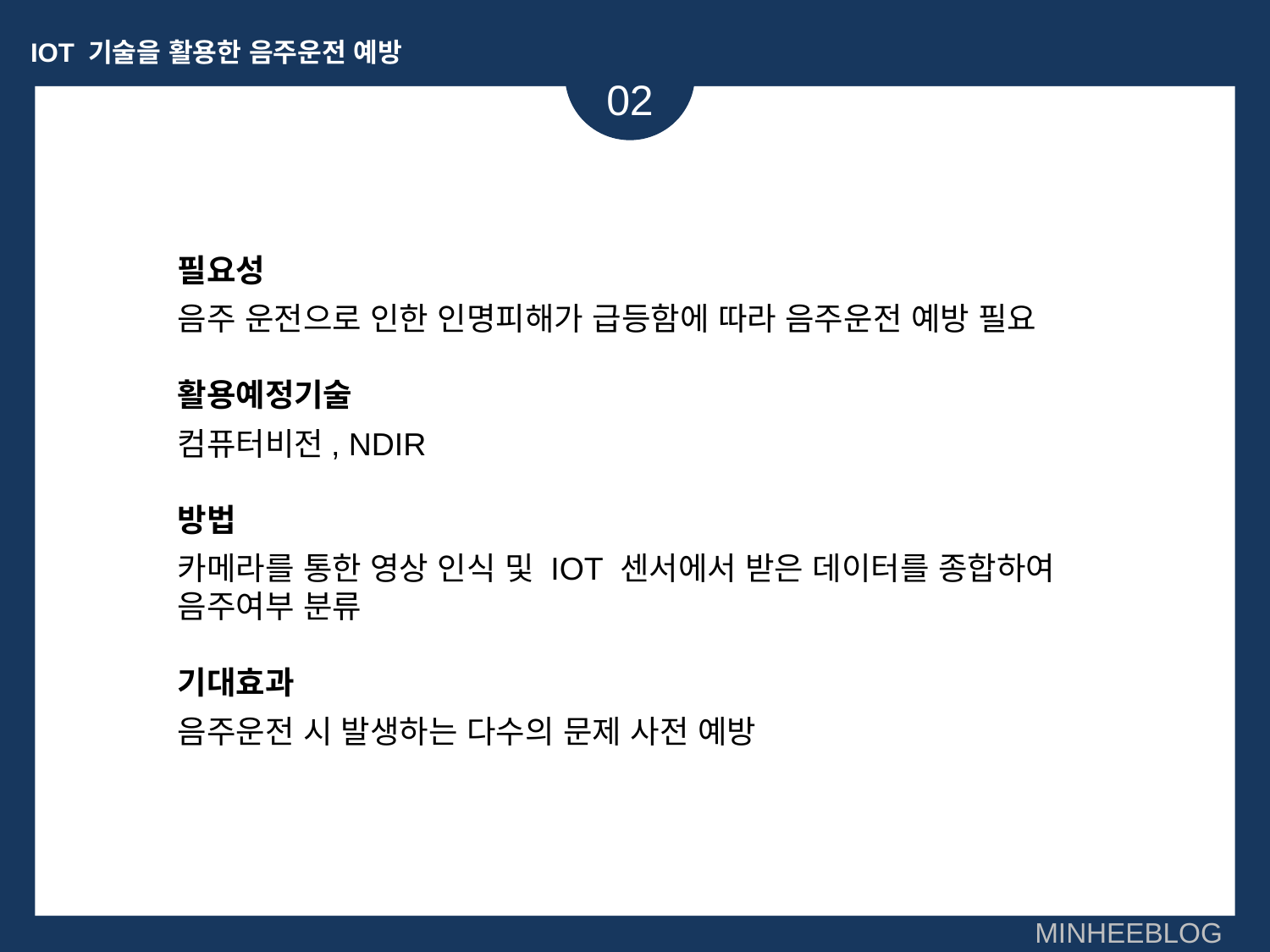

IOT 기술을 활용한 음주운전 예방

02

필요성

음주 운전으로 인한 인명피해가 급등함에 따라 음주운전 예방 필요

활용예정기술

컴퓨터비전, NDIR

방법

카메라를 통한 영상 인식 및 IOT 센서에서 받은 데이터를 종합하여 음주여부 분류

기대효과

음주운전 시 발생하는 다수의 문제 사전 예방

MINHEEBLOG